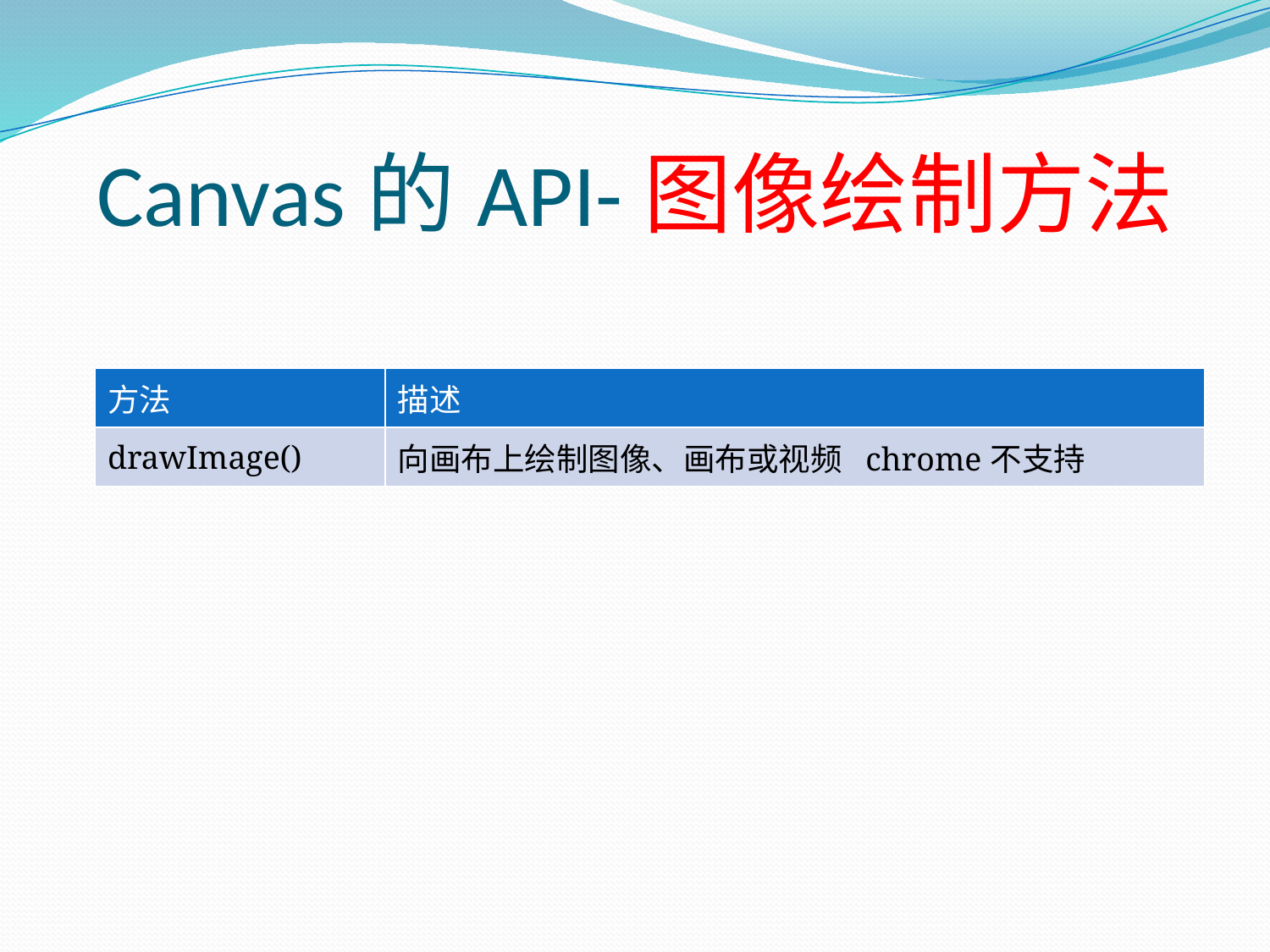

# Canvas的API-图像绘制方法
| 方法 | 描述 |
| --- | --- |
| drawImage() | 向画布上绘制图像、画布或视频 chrome不支持 |